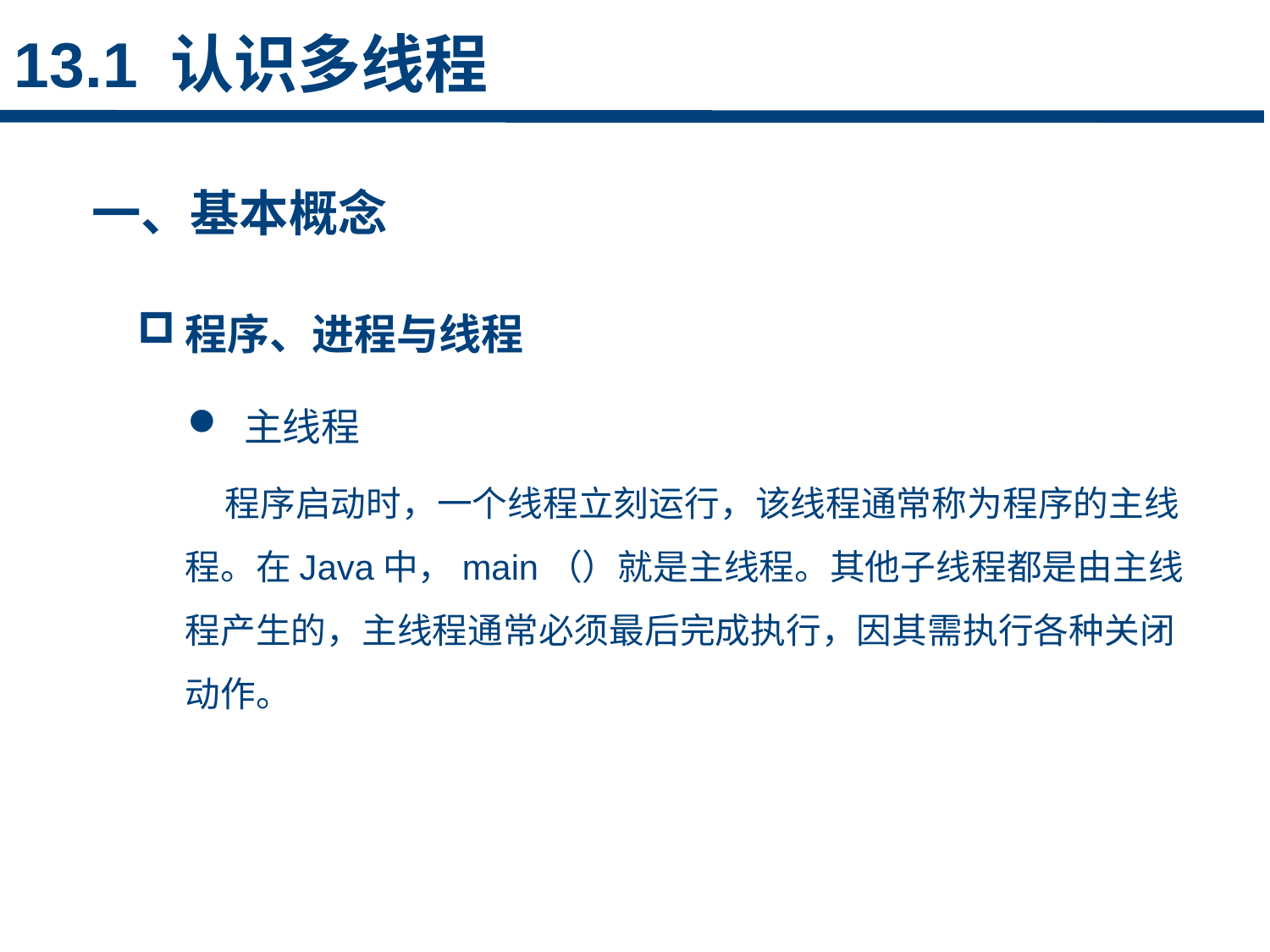

13.1 认识多线程
一、基本概念
点击添加文本
程序、进程与线程
 主线程
    程序启动时，一个线程立刻运行，该线程通常称为程序的主线程。在Java中，main（）就是主线程。其他子线程都是由主线程产生的，主线程通常必须最后完成执行，因其需执行各种关闭动作。
点击添加文本
点击添加文本
点击添加文本